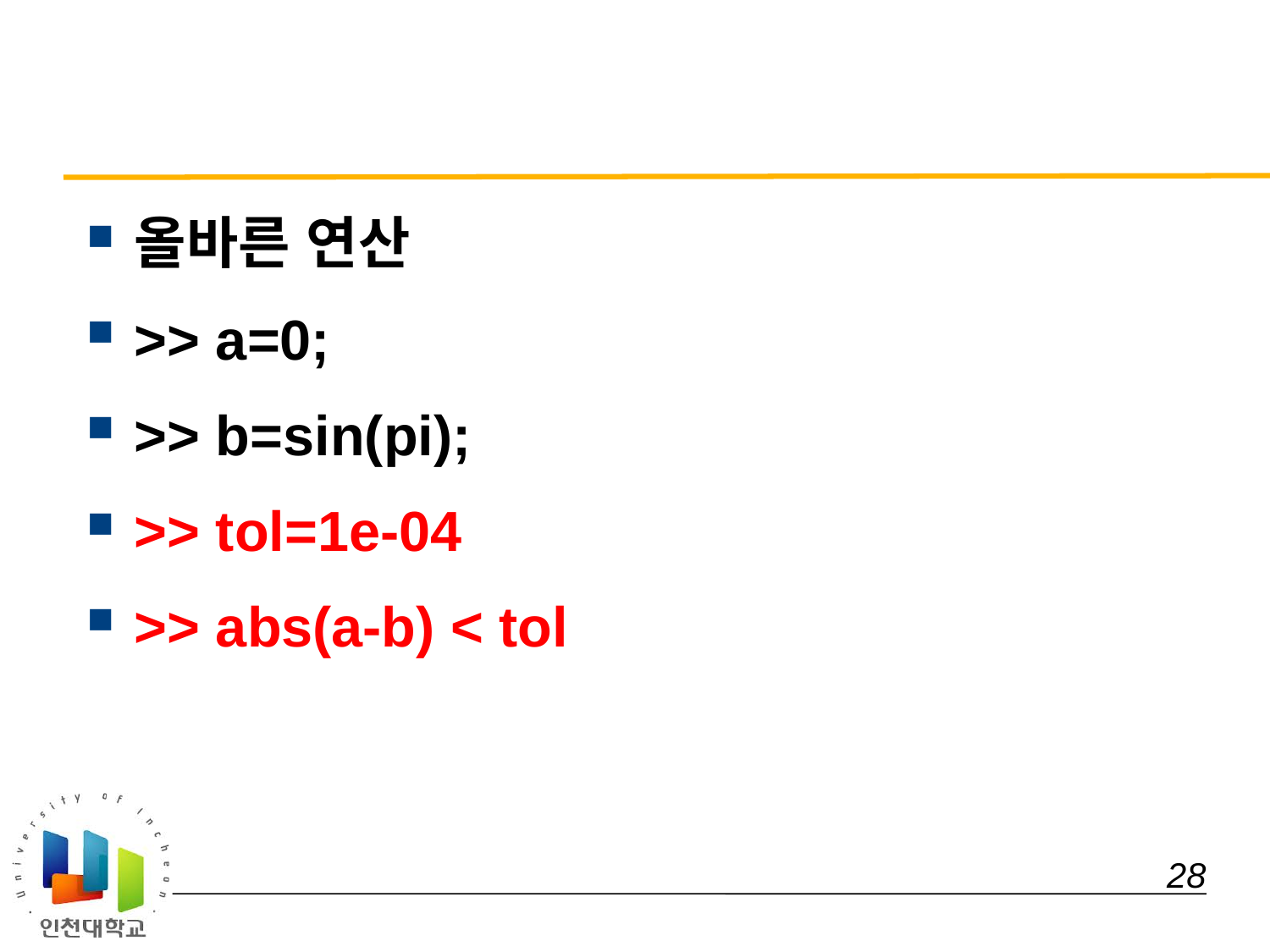

#
올바른 연산
>> a=0;
>> b=sin(pi);
>> tol=1e-04
>> abs(a-b) < tol
 28